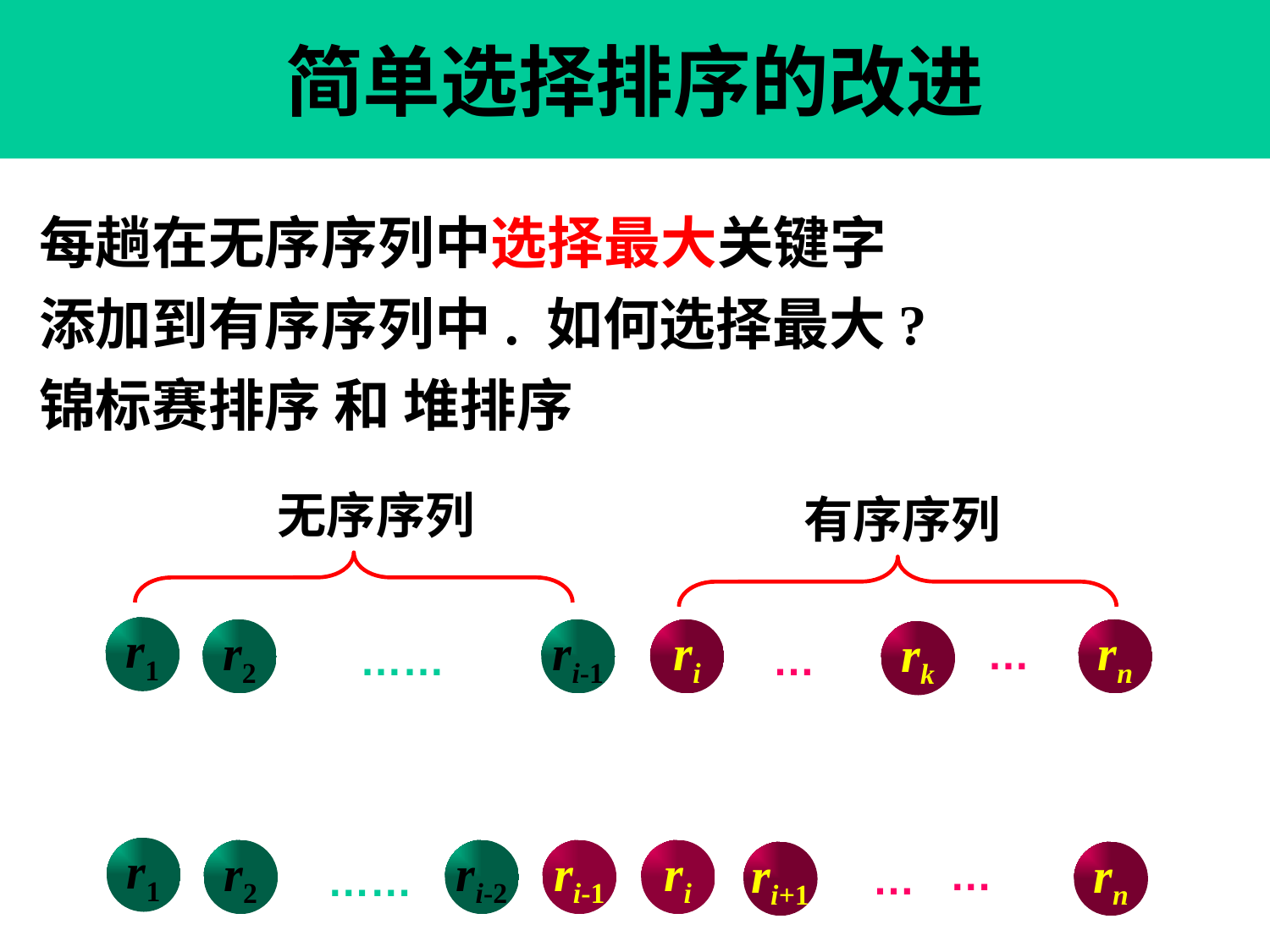

第 63 页
# 简单选择排序的改进
每趟在无序序列中选择最大关键字
添加到有序序列中. 如何选择最大?
锦标赛排序 和 堆排序

无序序列

有序序列
r1
r2
ri-1
ri
rn
rk
…
……
…
r1
r2
ri-2
ri-1
ri
ri+1
rn
…
…
……